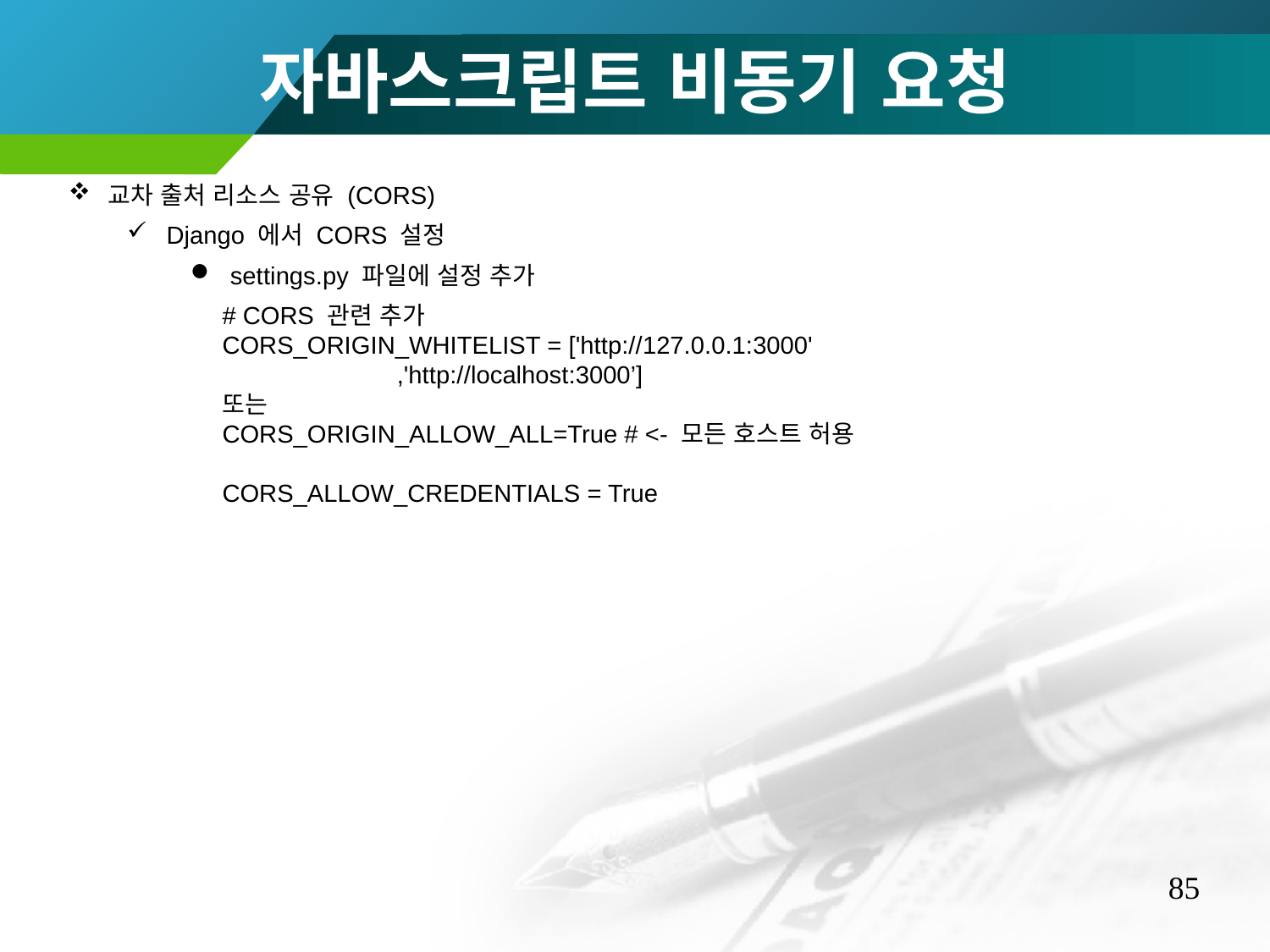

자바스크립트 비동기 요청
교차 출처 리소스 공유 (CORS)
Django 에서 CORS 설정
settings.py 파일에 설정 추가
# CORS 관련 추가
CORS_ORIGIN_WHITELIST = ['http://127.0.0.1:3000'
                         ,'http://localhost:3000’]
또는
CORS_ORIGIN_ALLOW_ALL=True # <- 모든 호스트 허용

CORS_ALLOW_CREDENTIALS = True
85